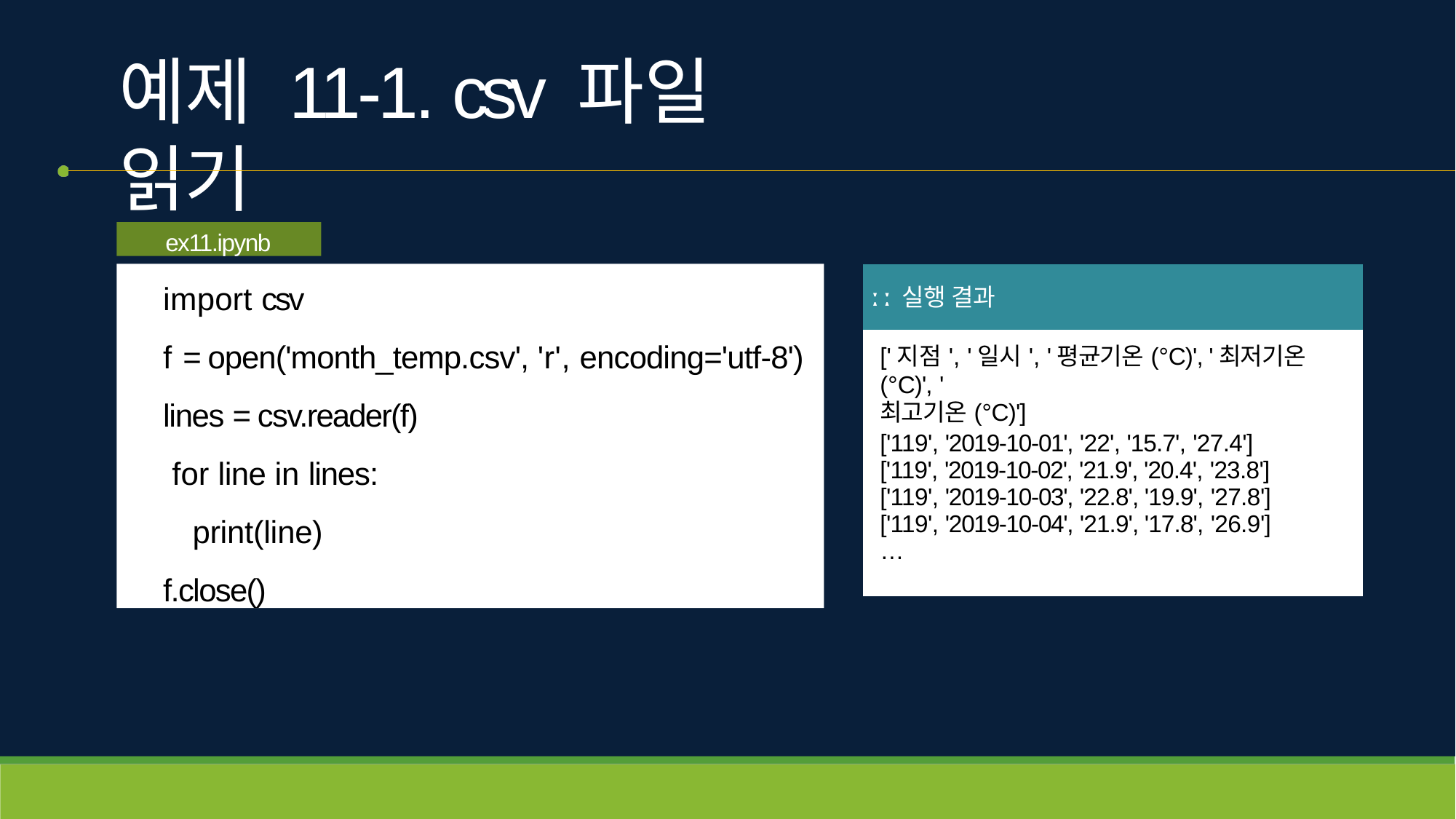

# 예제 11-1. csv 파일 읽기

ex11.ipynb
import csv
f = open('month_temp.csv', 'r', encoding='utf-8')
lines = csv.reader(f)  for line in lines:
print(line)
f.close()
| ː ː 실행 결과 |
| --- |
| ['지점', '일시', '평균기온(°C)', '최저기온(°C)', ' 최고기온(°C)'] ['119', '2019-10-01', '22', '15.7', '27.4'] ['119', '2019-10-02', '21.9', '20.4', '23.8'] ['119', '2019-10-03', '22.8', '19.9', '27.8'] ['119', '2019-10-04', '21.9', '17.8', '26.9'] … |